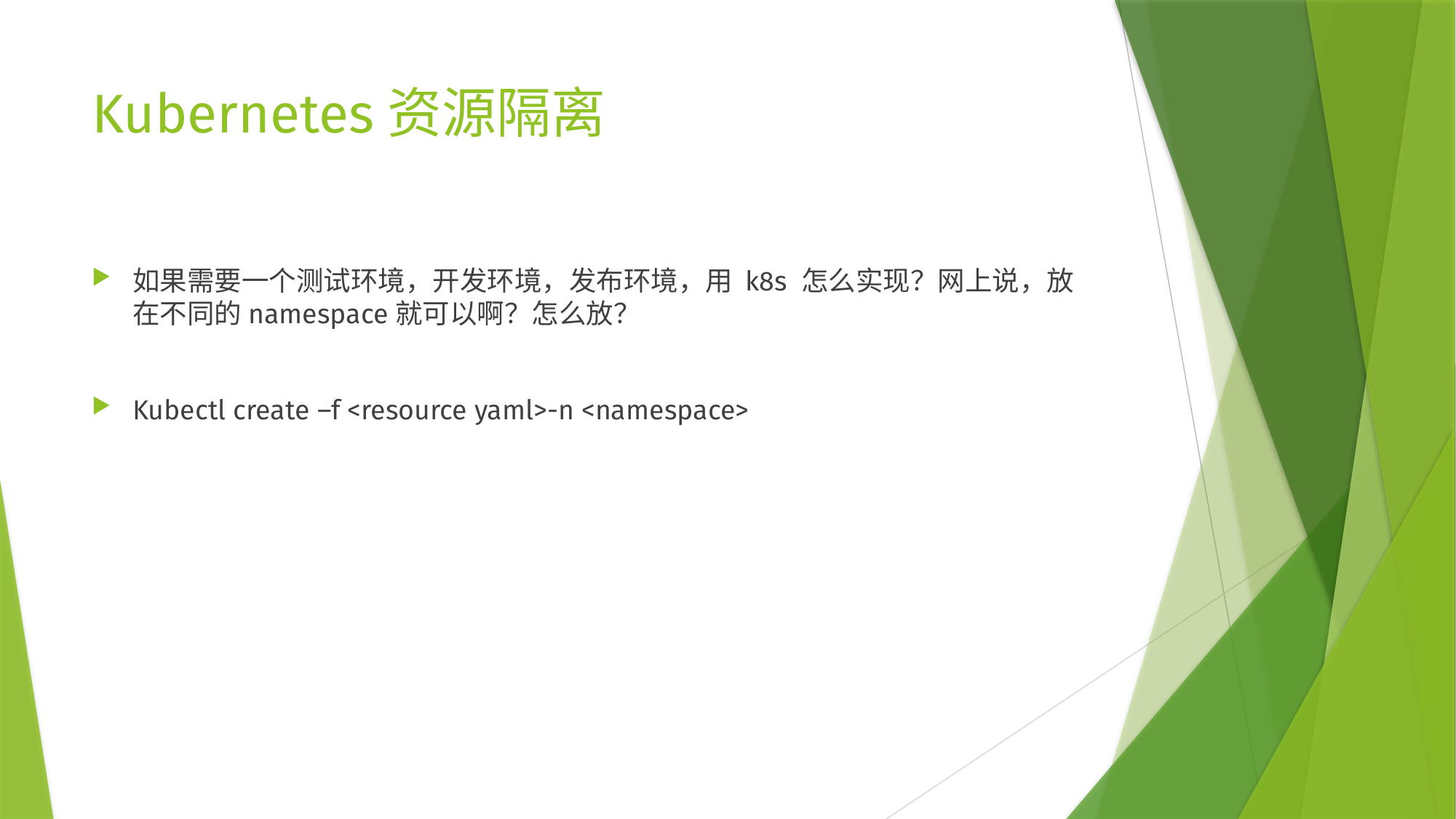

# Kubernetes资源隔离
如果需要一个测试环境，开发环境，发布环境，用 k8s 怎么实现？网上说，放在不同的namespace就可以啊？怎么放？

Kubectl create –f <resource yaml>-n <namespace>